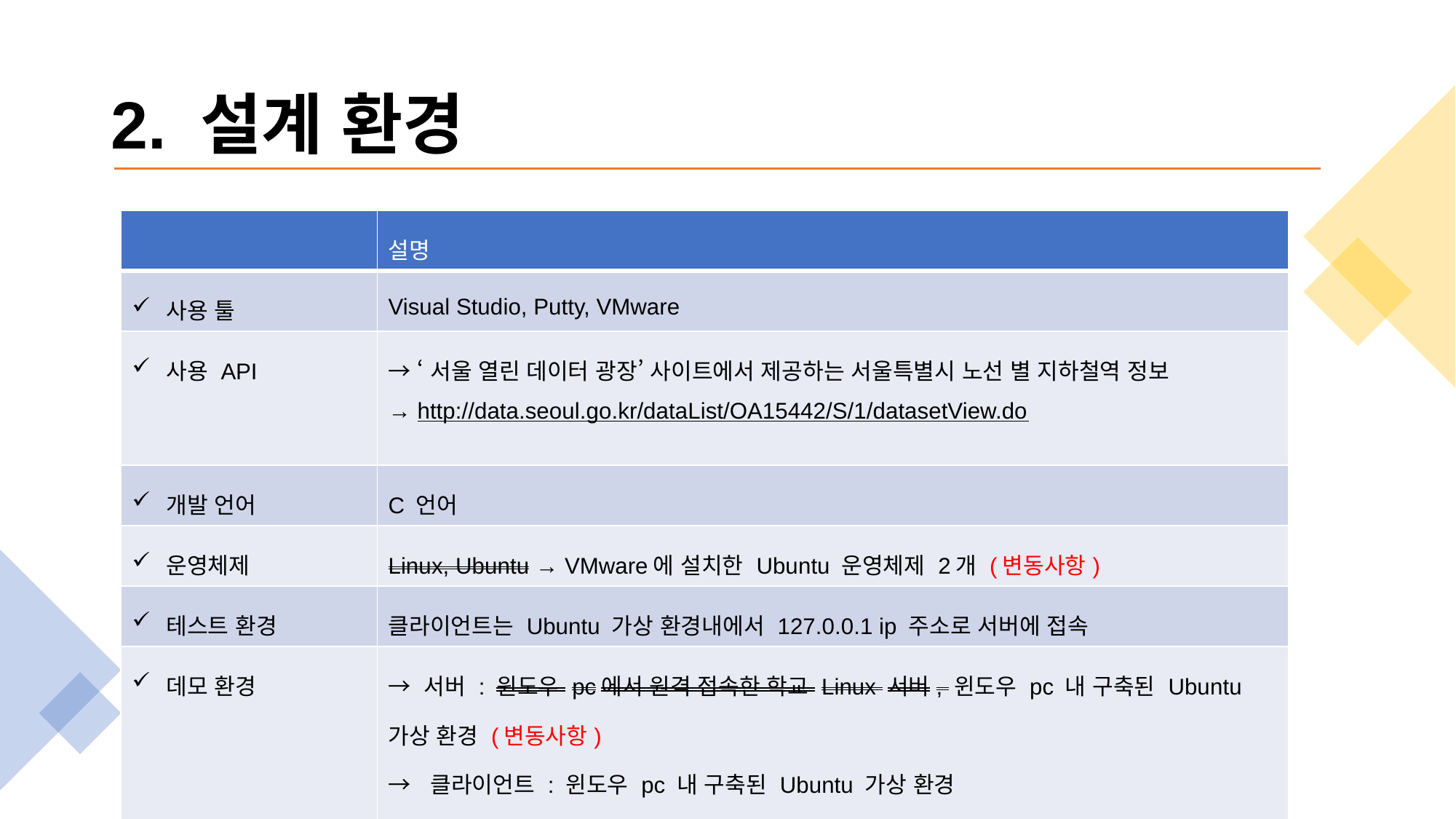

2. 설계 환경

|  | 설명 |
| --- | --- |
| 사용 툴 | Visual Studio, Putty, VMware |
| 사용 API | → ‘서울 열린 데이터 광장’ 사이트에서 제공하는 서울특별시 노선 별 지하철역 정보 → http://data.seoul.go.kr/dataList/OA15442/S/1/datasetView.do |
| 개발 언어 | C 언어 |
| 운영체제 | Linux, Ubuntu → VMware에 설치한 Ubuntu 운영체제 2개 (변동사항) |
| 테스트 환경 | 클라이언트는 Ubuntu 가상 환경내에서 127.0.0.1 ip 주소로 서버에 접속 |
| 데모 환경 | → 서버 : 윈도우 pc에서 원격 접속한 학교 Linux 서버, 윈도우 pc 내 구축된 Ubuntu 가상 환경 (변동사항) → 클라이언트 : 윈도우 pc 내 구축된 Ubuntu 가상 환경 ※ 서버와 클라이언트가 동작하는 운영체제는 서로 다른 운영체제이며 서로 다른 IP 주소를 가짐 |

-4-